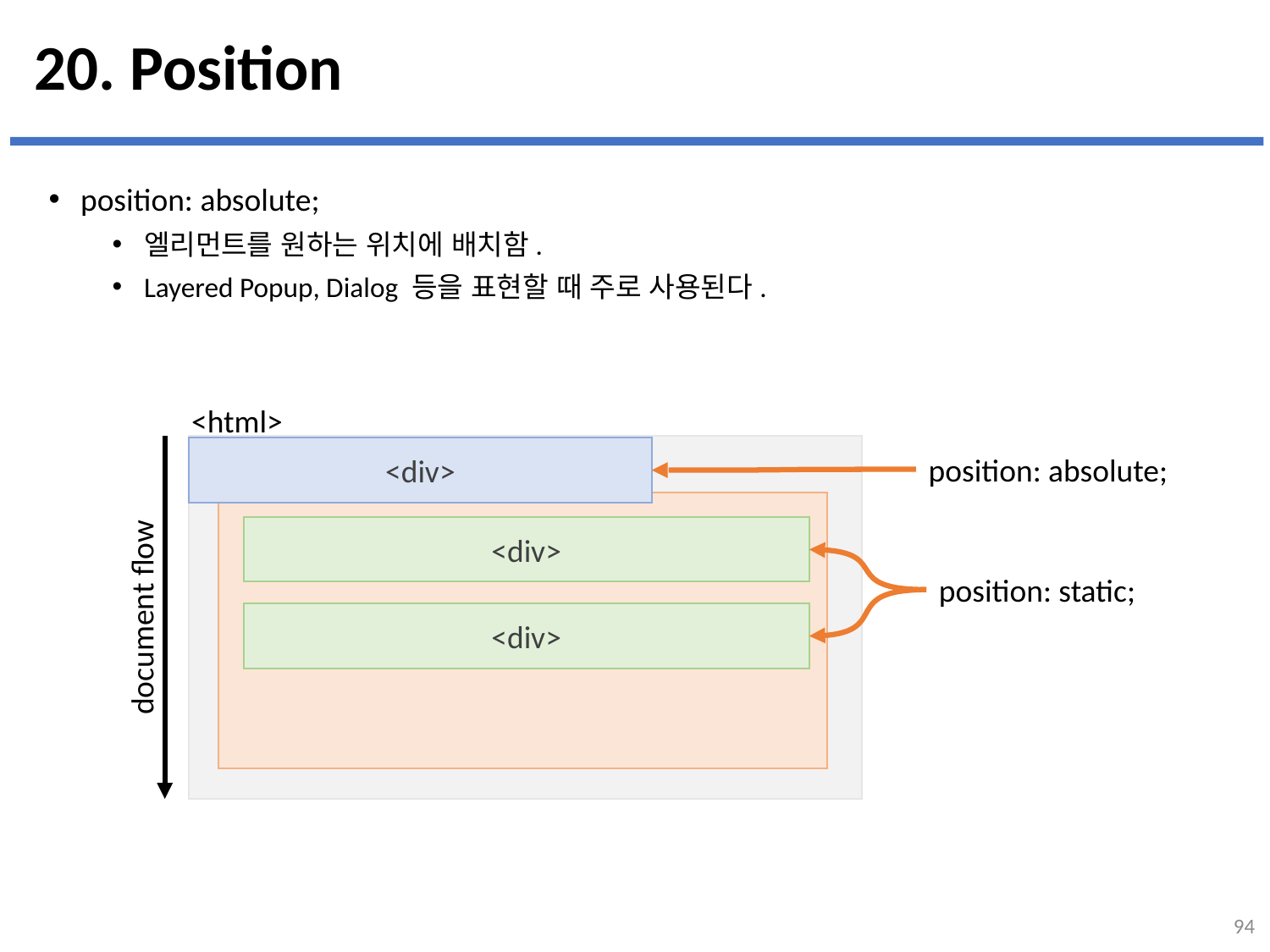

# 20. Position
position: absolute;
엘리먼트를 원하는 위치에 배치함.
Layered Popup, Dialog 등을 표현할 때 주로 사용된다.
<html>

<div>
position: absolute;
<body>

<div>
position: static;
document flow
<div>
94